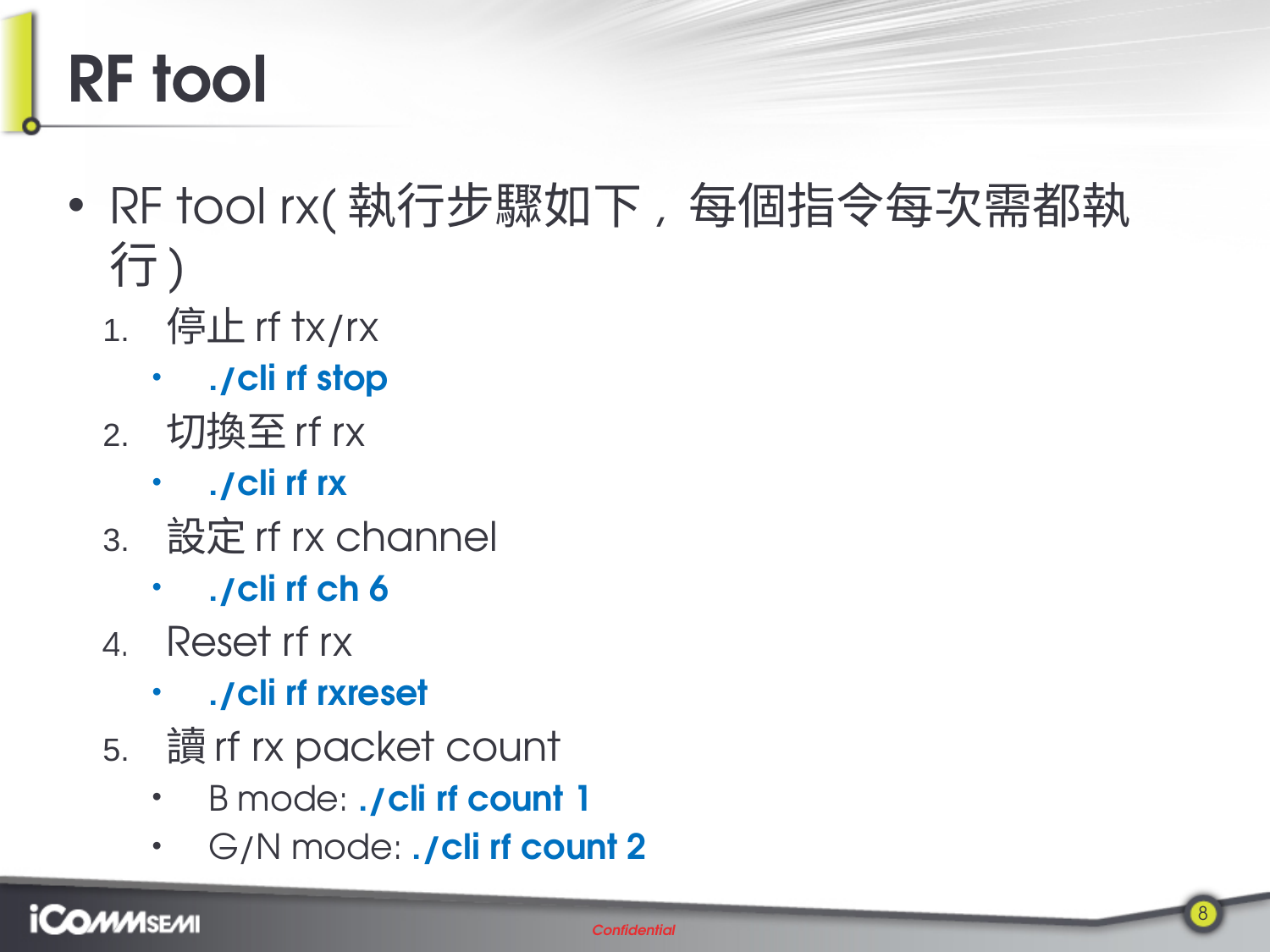

# RF tool
RF tool rx(執行步驟如下, 每個指令每次需都執行)
停止rf tx/rx
./cli rf stop
切換至rf rx
./cli rf rx
設定rf rx channel
./cli rf ch 6
Reset rf rx
./cli rf rxreset
讀rf rx packet count
B mode: ./cli rf count 1
G/N mode: ./cli rf count 2